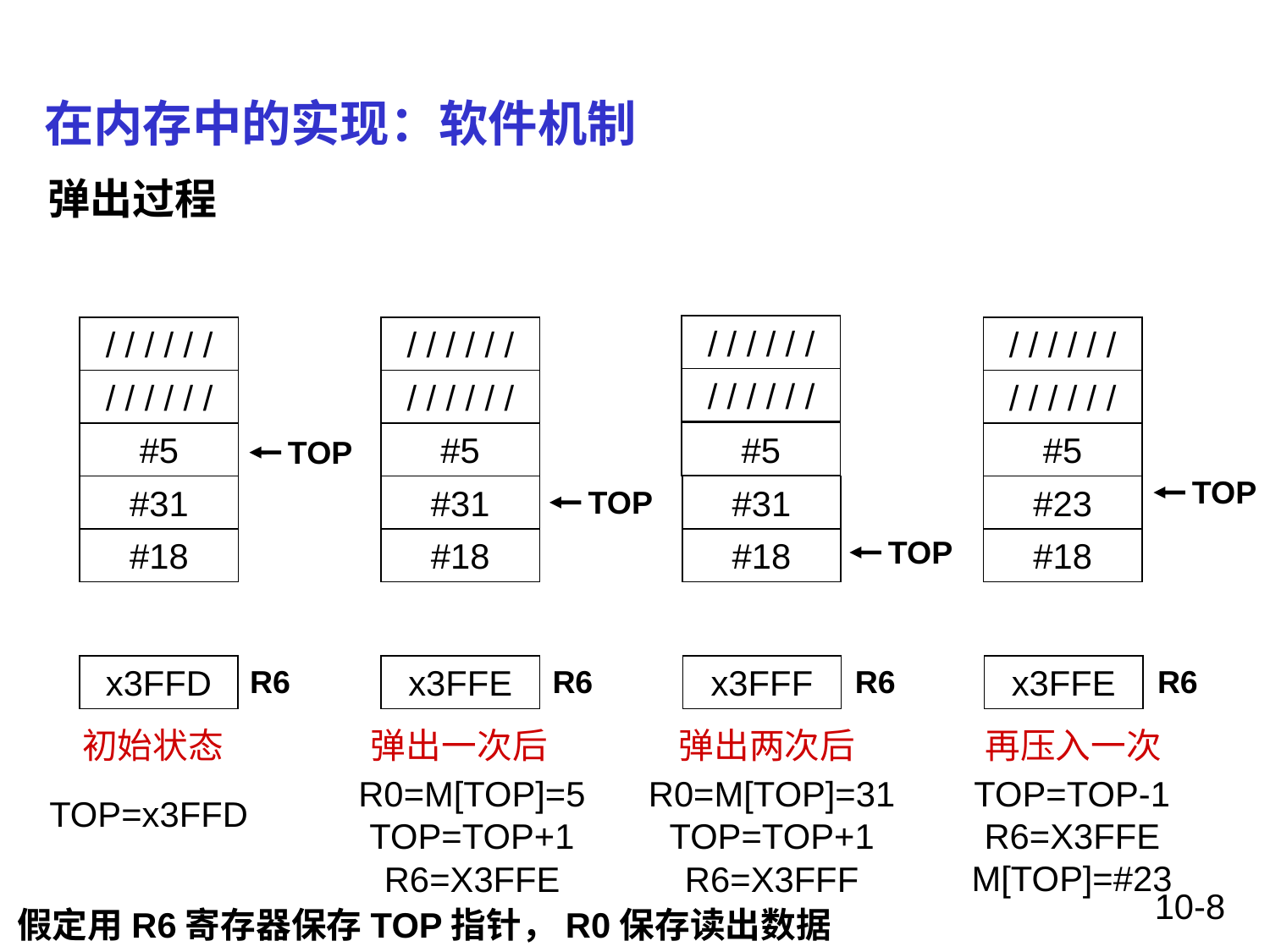

# 在内存中的实现：软件机制
弹出过程
/ / / / / /
/ / / / / /
/ / / / / /
/ / / / / /
/ / / / / /
/ / / / / /
/ / / / / /
/ / / / / /
#5
#5
#5
#5
TOP

TOP
#31
#31
TOP
#31
#23

TOP
#18
#18
#18
#18

x3FFD
R6
x3FFE
R6
x3FFF
R6
x3FFE
R6
初始状态
弹出一次后
弹出两次后
再压入一次
R0=M[TOP]=5
TOP=TOP+1
R6=X3FFE
R0=M[TOP]=31
TOP=TOP+1
R6=X3FFF
TOP=TOP-1
R6=X3FFE
M[TOP]=#23

TOP=x3FFD
10-8
假定用R6寄存器保存TOP指针，R0保存读出数据